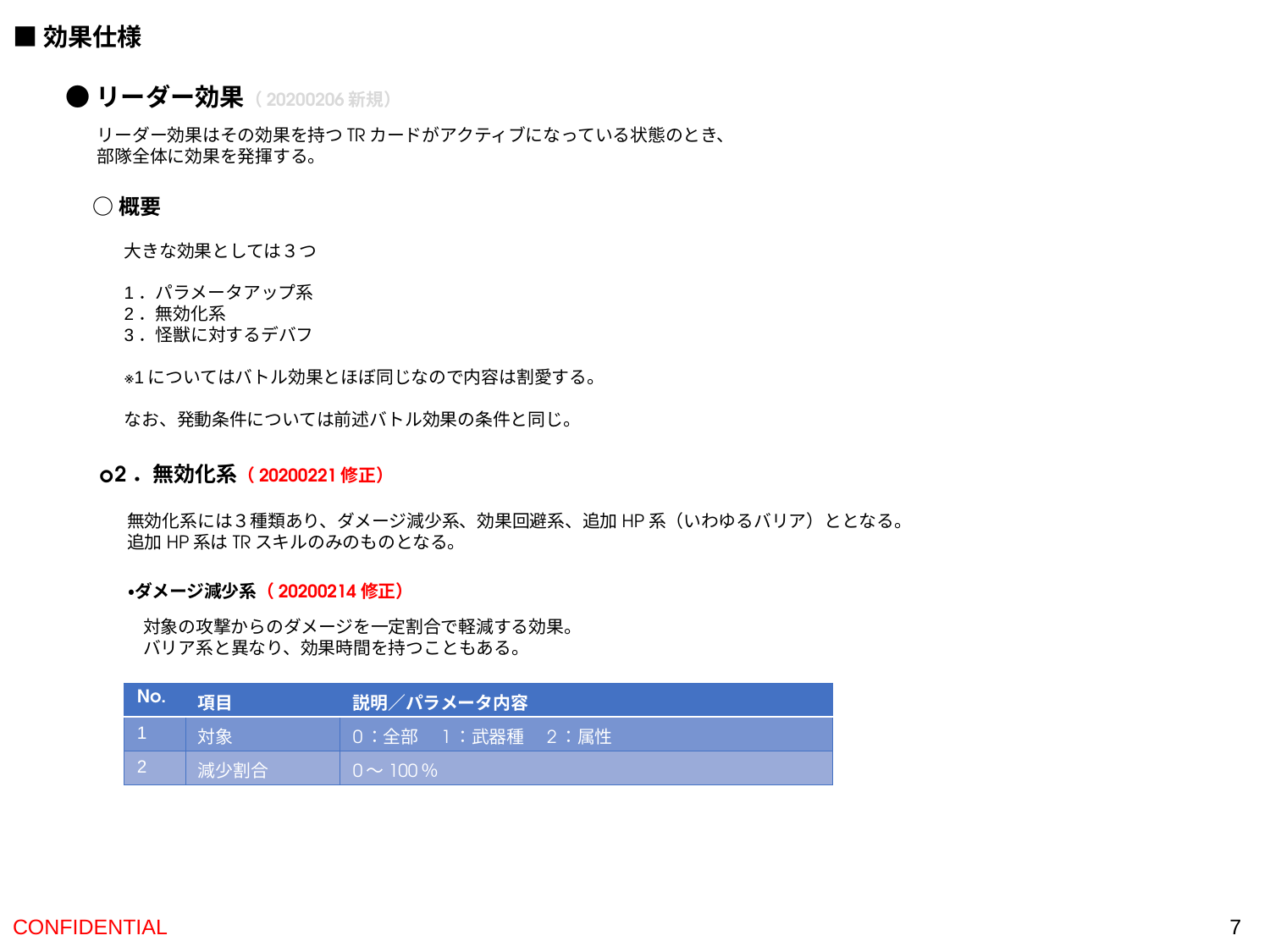

■効果仕様
●リーダー効果（20200206新規）
リーダー効果はその効果を持つTRカードがアクティブになっている状態のとき、
部隊全体に効果を発揮する。
○概要
大きな効果としては３つ

1．パラメータアップ系
2．無効化系
3．怪獣に対するデバフ

※1についてはバトル効果とほぼ同じなので内容は割愛する。

なお、発動条件については前述バトル効果の条件と同じ。
○2．無効化系（20200221修正）
無効化系には３種類あり、ダメージ減少系、効果回避系、追加HP系（いわゆるバリア）ととなる。
追加HP系はTRスキルのみのものとなる。
・ダメージ減少系（20200214修正）
対象の攻撃からのダメージを一定割合で軽減する効果。
バリア系と異なり、効果時間を持つこともある。
| No. | 項目 | 説明／パラメータ内容 |
| --- | --- | --- |
| 1 | 対象 | 0：全部　1：武器種　2：属性 |
| 2 | 減少割合 | 0～100％ |
7
CONFIDENTIAL